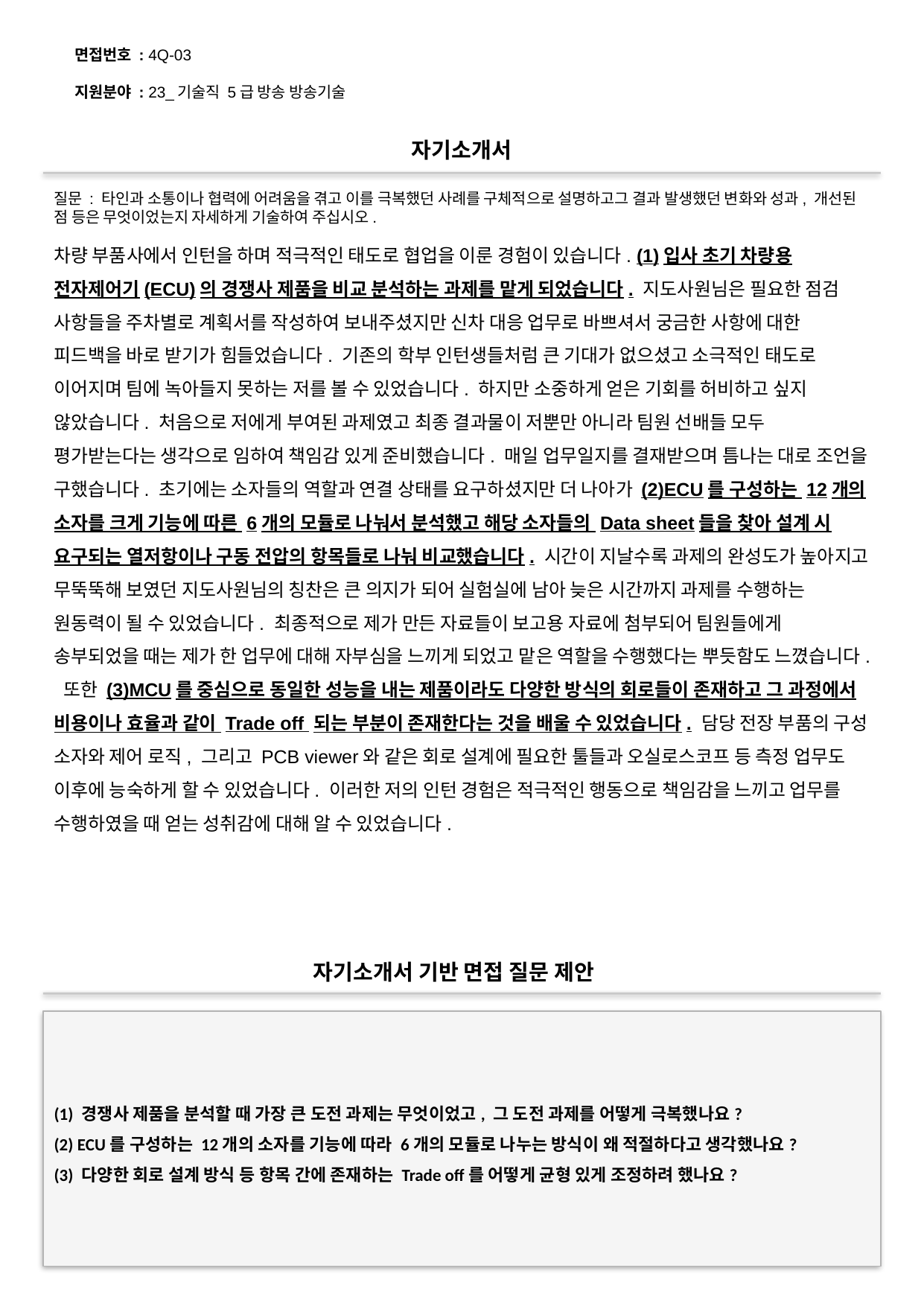

면접번호 : 4Q-03

지원분야 : 23_기술직 5급 방송 방송기술
#

자기소개서

질문 : 타인과 소통이나 협력에 어려움을 겪고 이를 극복했던 사례를 구체적으로 설명하고그 결과 발생했던 변화와 성과, 개선된 점 등은 무엇이었는지 자세하게 기술하여 주십시오.

차량 부품사에서 인턴을 하며 적극적인 태도로 협업을 이룬 경험이 있습니다. (1)입사 초기 차량용 전자제어기(ECU)의 경쟁사 제품을 비교 분석하는 과제를 맡게 되었습니다. 지도사원님은 필요한 점검 사항들을 주차별로 계획서를 작성하여 보내주셨지만 신차 대응 업무로 바쁘셔서 궁금한 사항에 대한 피드백을 바로 받기가 힘들었습니다. 기존의 학부 인턴생들처럼 큰 기대가 없으셨고 소극적인 태도로 이어지며 팀에 녹아들지 못하는 저를 볼 수 있었습니다. 하지만 소중하게 얻은 기회를 허비하고 싶지 않았습니다. 처음으로 저에게 부여된 과제였고 최종 결과물이 저뿐만 아니라 팀원 선배들 모두 평가받는다는 생각으로 임하여 책임감 있게 준비했습니다. 매일 업무일지를 결재받으며 틈나는 대로 조언을 구했습니다. 초기에는 소자들의 역할과 연결 상태를 요구하셨지만 더 나아가 (2)ECU를 구성하는 12개의 소자를 크게 기능에 따른 6개의 모듈로 나눠서 분석했고 해당 소자들의 Data sheet들을 찾아 설계 시 요구되는 열저항이나 구동 전압의 항목들로 나눠 비교했습니다. 시간이 지날수록 과제의 완성도가 높아지고 무뚝뚝해 보였던 지도사원님의 칭찬은 큰 의지가 되어 실험실에 남아 늦은 시간까지 과제를 수행하는 원동력이 될 수 있었습니다. 최종적으로 제가 만든 자료들이 보고용 자료에 첨부되어 팀원들에게 송부되었을 때는 제가 한 업무에 대해 자부심을 느끼게 되었고 맡은 역할을 수행했다는 뿌듯함도 느꼈습니다. 또한 (3)MCU를 중심으로 동일한 성능을 내는 제품이라도 다양한 방식의 회로들이 존재하고 그 과정에서 비용이나 효율과 같이 Trade off 되는 부분이 존재한다는 것을 배울 수 있었습니다. 담당 전장 부품의 구성 소자와 제어 로직, 그리고 PCB viewer와 같은 회로 설계에 필요한 툴들과 오실로스코프 등 측정 업무도 이후에 능숙하게 할 수 있었습니다. 이러한 저의 인턴 경험은 적극적인 행동으로 책임감을 느끼고 업무를 수행하였을 때 얻는 성취감에 대해 알 수 있었습니다.

자기소개서 기반 면접 질문 제안

(1) 경쟁사 제품을 분석할 때 가장 큰 도전 과제는 무엇이었고, 그 도전 과제를 어떻게 극복했나요?
(2) ECU를 구성하는 12개의 소자를 기능에 따라 6개의 모듈로 나누는 방식이 왜 적절하다고 생각했나요?
(3) 다양한 회로 설계 방식 등 항목 간에 존재하는 Trade off를 어떻게 균형 있게 조정하려 했나요?